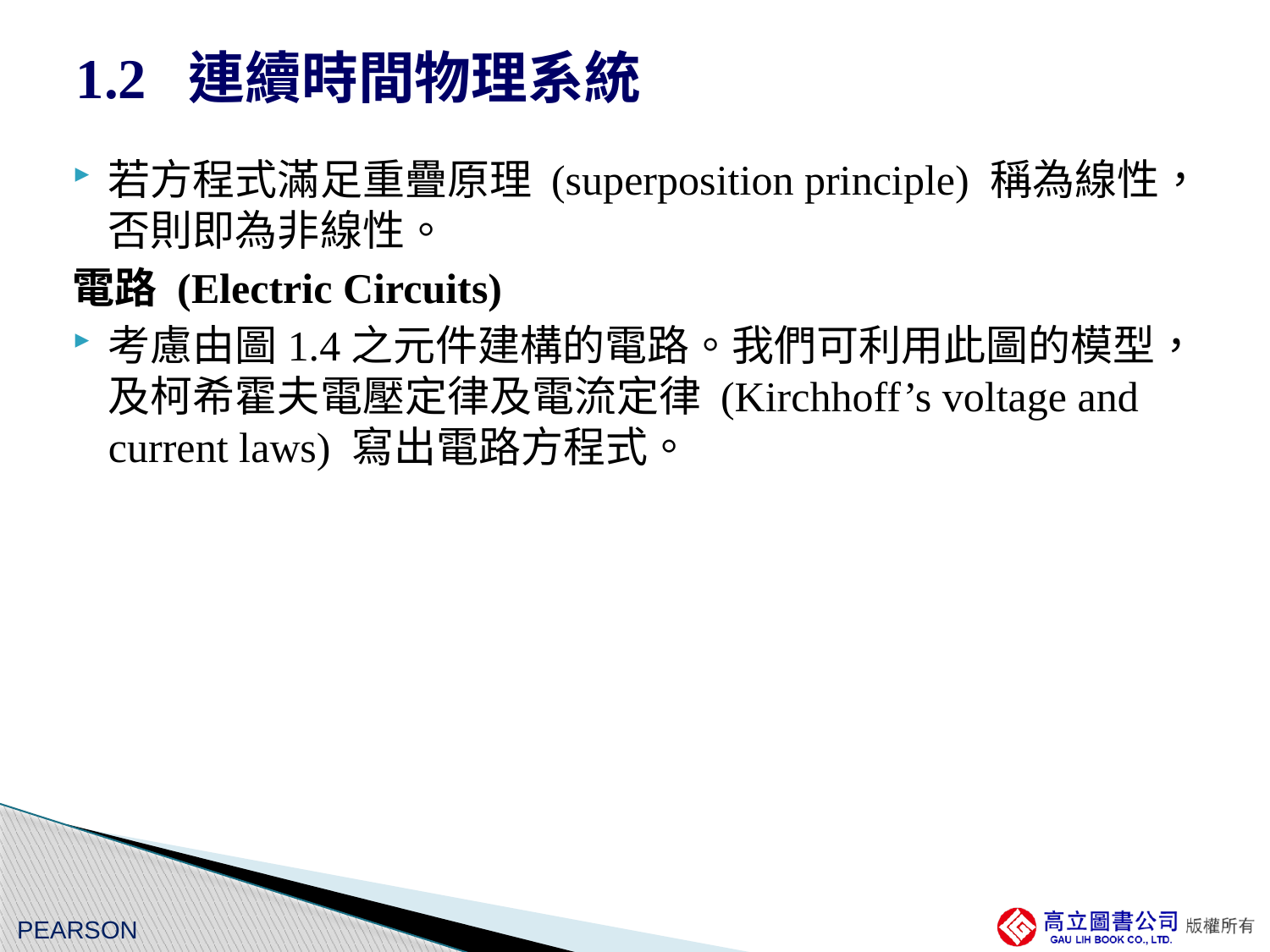

# 1.2  連續時間物理系統
若方程式滿足重疊原理 (superposition principle) 稱為線性，否則即為非線性。
電路 (Electric Circuits)
考慮由圖1.4之元件建構的電路。我們可利用此圖的模型，及柯希霍夫電壓定律及電流定律 (Kirchhoff’s voltage and current laws) 寫出電路方程式。